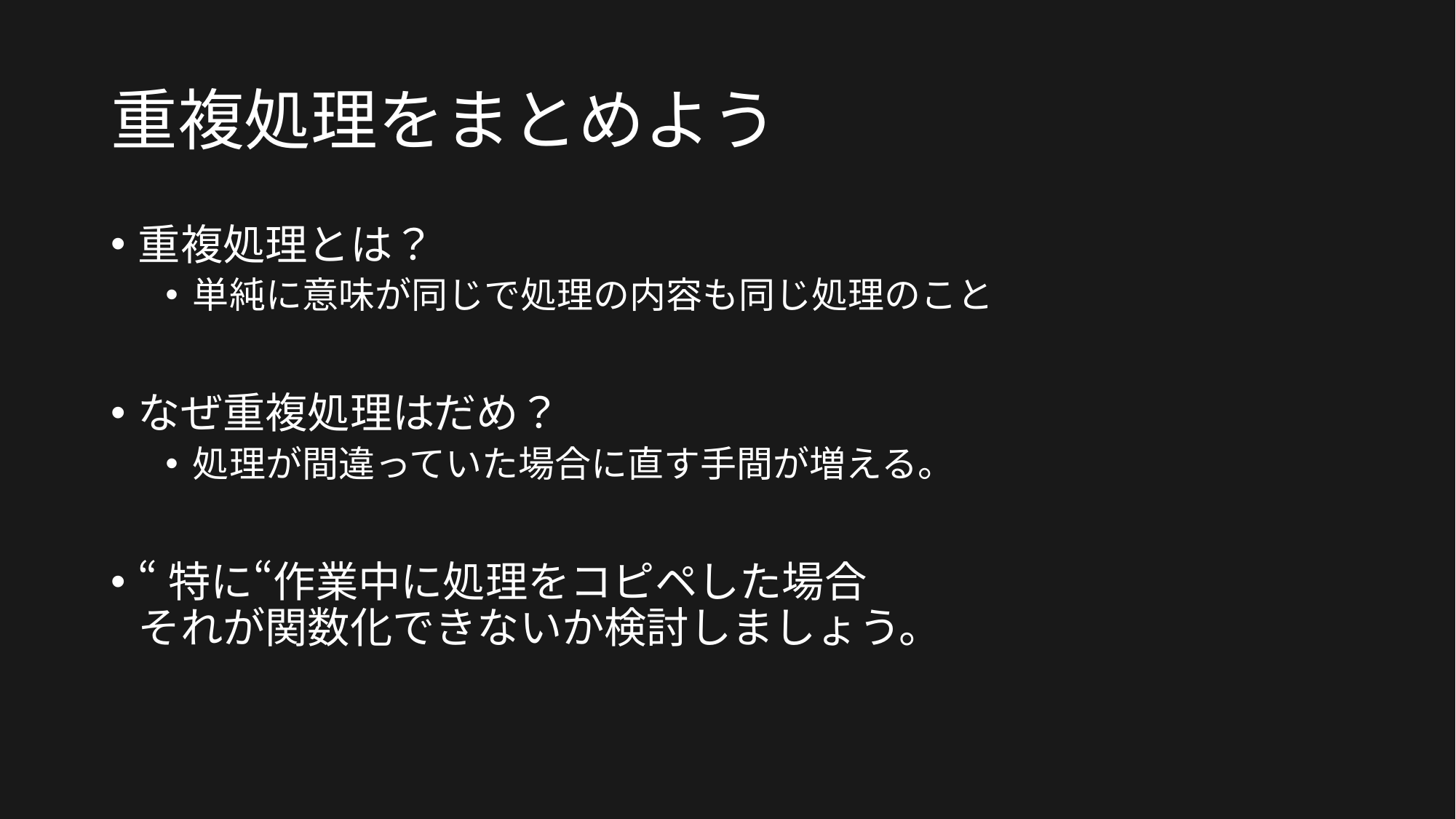

# 重複処理をまとめよう
重複処理とは？
単純に意味が同じで処理の内容も同じ処理のこと

なぜ重複処理はだめ？
処理が間違っていた場合に直す手間が増える。

“特に“作業中に処理をコピペした場合
それが関数化できないか検討しましょう。